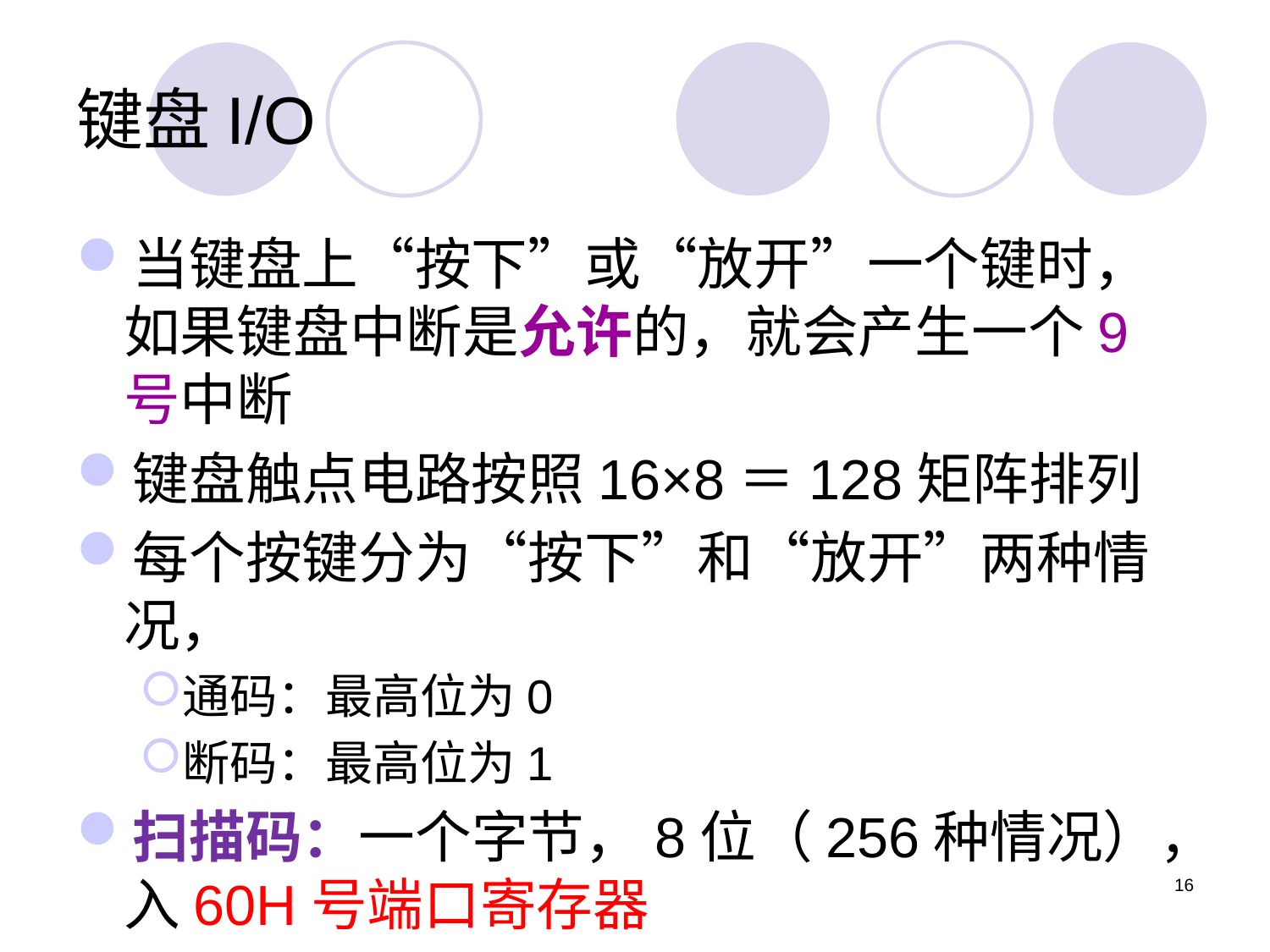

# 键盘I/O
当键盘上“按下”或“放开”一个键时，如果键盘中断是允许的，就会产生一个9号中断
键盘触点电路按照16×8＝128矩阵排列
每个按键分为“按下”和“放开”两种情况，
通码：最高位为0
断码：最高位为1
扫描码：一个字节，8位（256种情况），入60H号端口寄存器
16